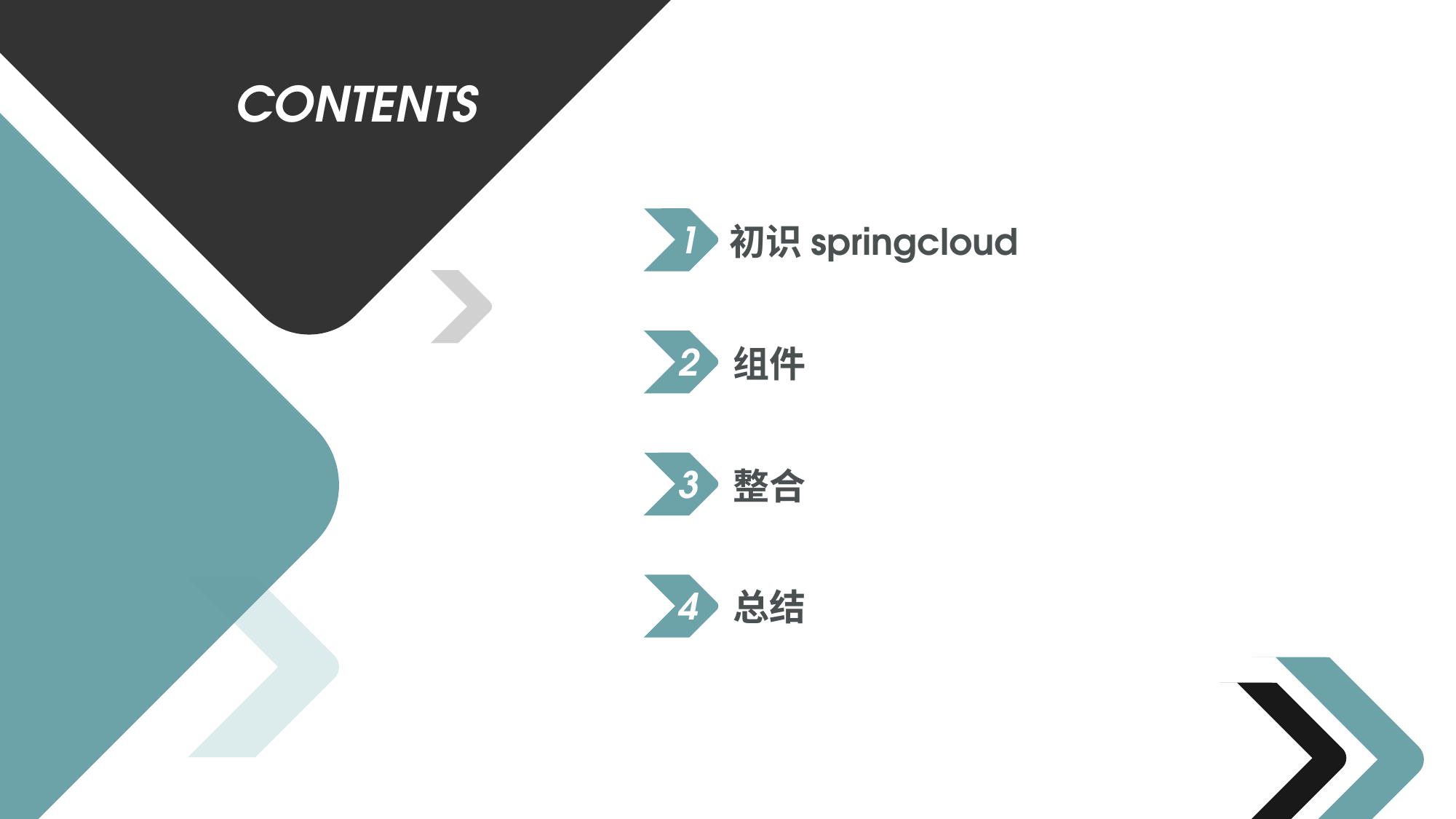

CONTENTS
https://www.ypppt.com/

1
初识springcloud

2
组件

3
整合

4
总结